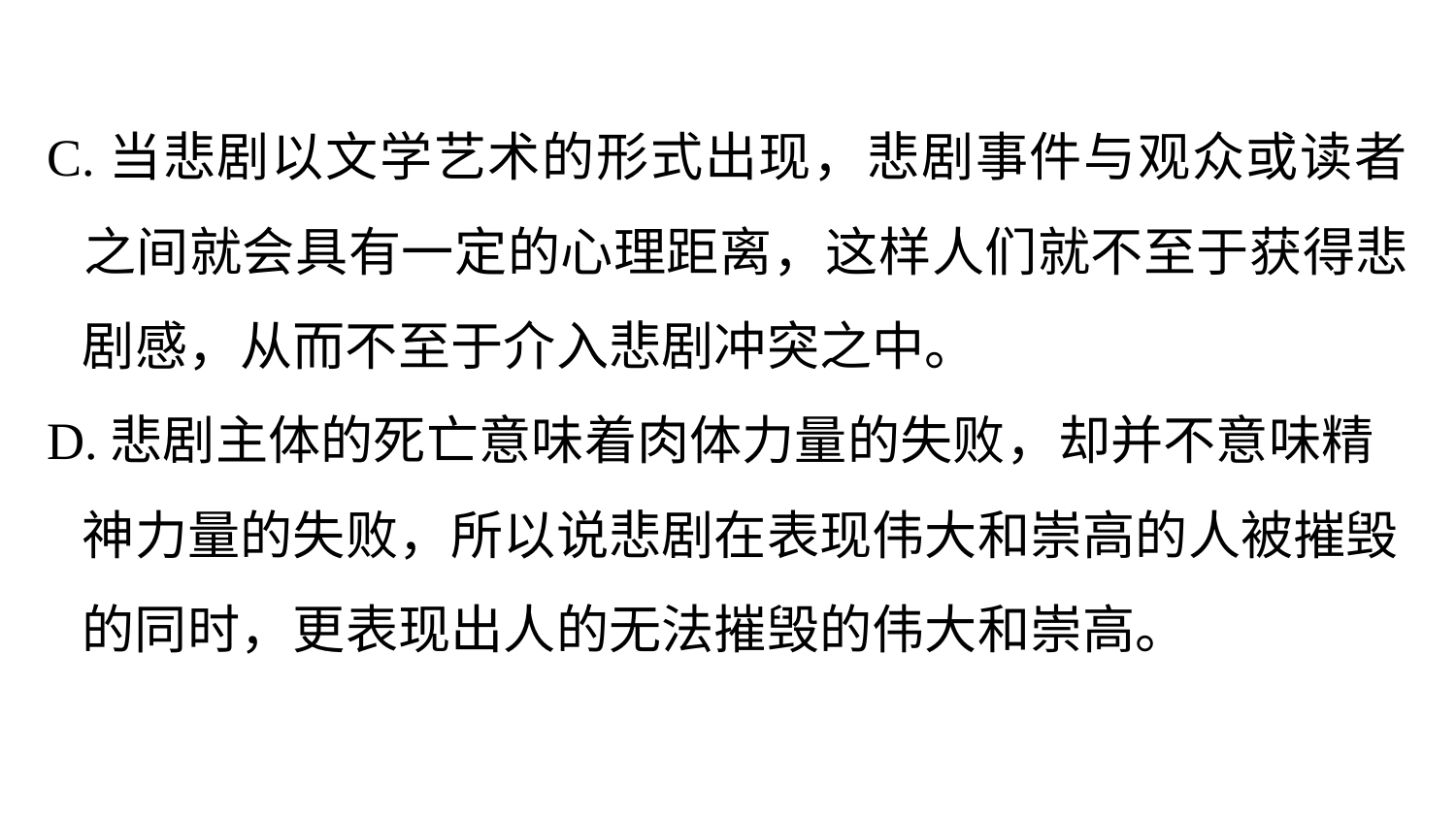

C.当悲剧以文学艺术的形式出现，悲剧事件与观众或读者
   之间就会具有一定的心理距离，这样人们就不至于获得悲
   剧感，从而不至于介入悲剧冲突之中。
D.悲剧主体的死亡意味着肉体力量的失败，却并不意味精
   神力量的失败，所以说悲剧在表现伟大和崇高的人被摧毁
   的同时，更表现出人的无法摧毁的伟大和崇高。